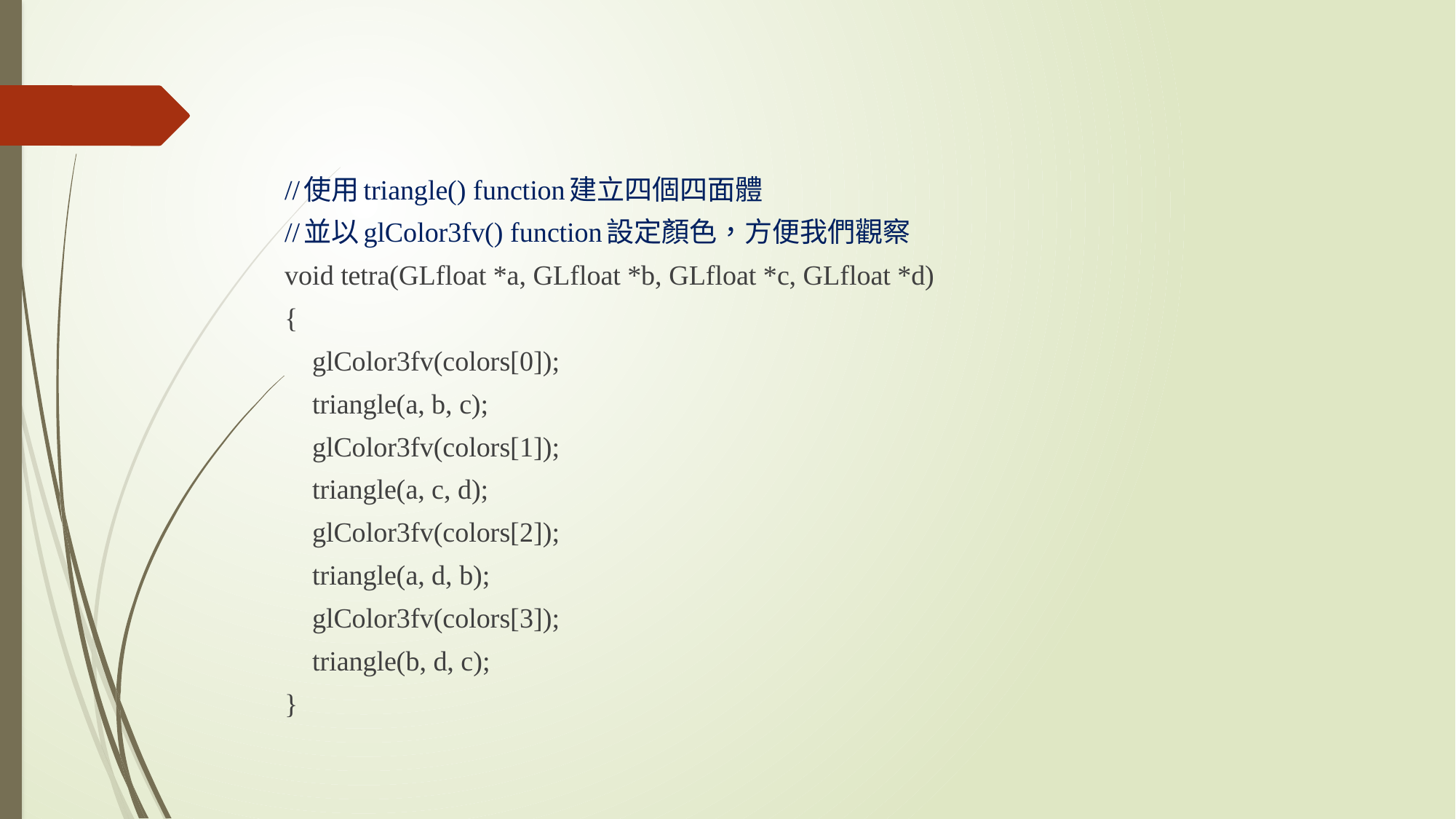

//使用triangle() function建立四個四面體
//並以glColor3fv() function設定顏色，方便我們觀察
void tetra(GLfloat *a, GLfloat *b, GLfloat *c, GLfloat *d)
{
    glColor3fv(colors[0]);
    triangle(a, b, c);
    glColor3fv(colors[1]);
    triangle(a, c, d);
    glColor3fv(colors[2]);
    triangle(a, d, b);
    glColor3fv(colors[3]);
    triangle(b, d, c);
}